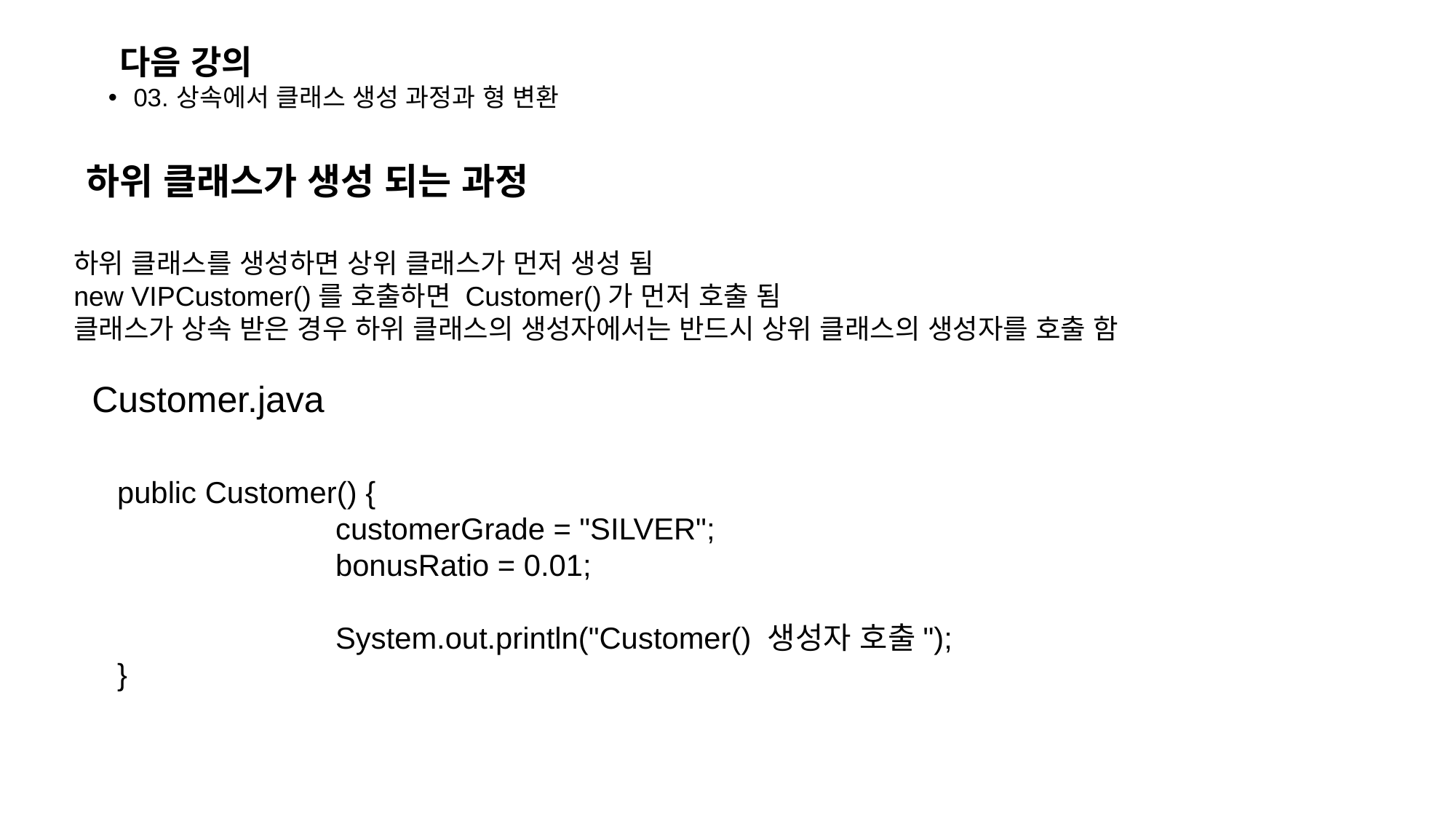

다음 강의
03. 상속에서 클래스 생성 과정과 형 변환

 하위 클래스가 생성 되는 과정

하위 클래스를 생성하면 상위 클래스가 먼저 생성 됨
new VIPCustomer()를 호출하면 Customer()가 먼저 호출 됨
클래스가 상속 받은 경우 하위 클래스의 생성자에서는 반드시 상위 클래스의 생성자를 호출 함
Customer.java
public Customer() {
		customerGrade = "SILVER";
		bonusRatio = 0.01;

		System.out.println("Customer() 생성자 호출");
}